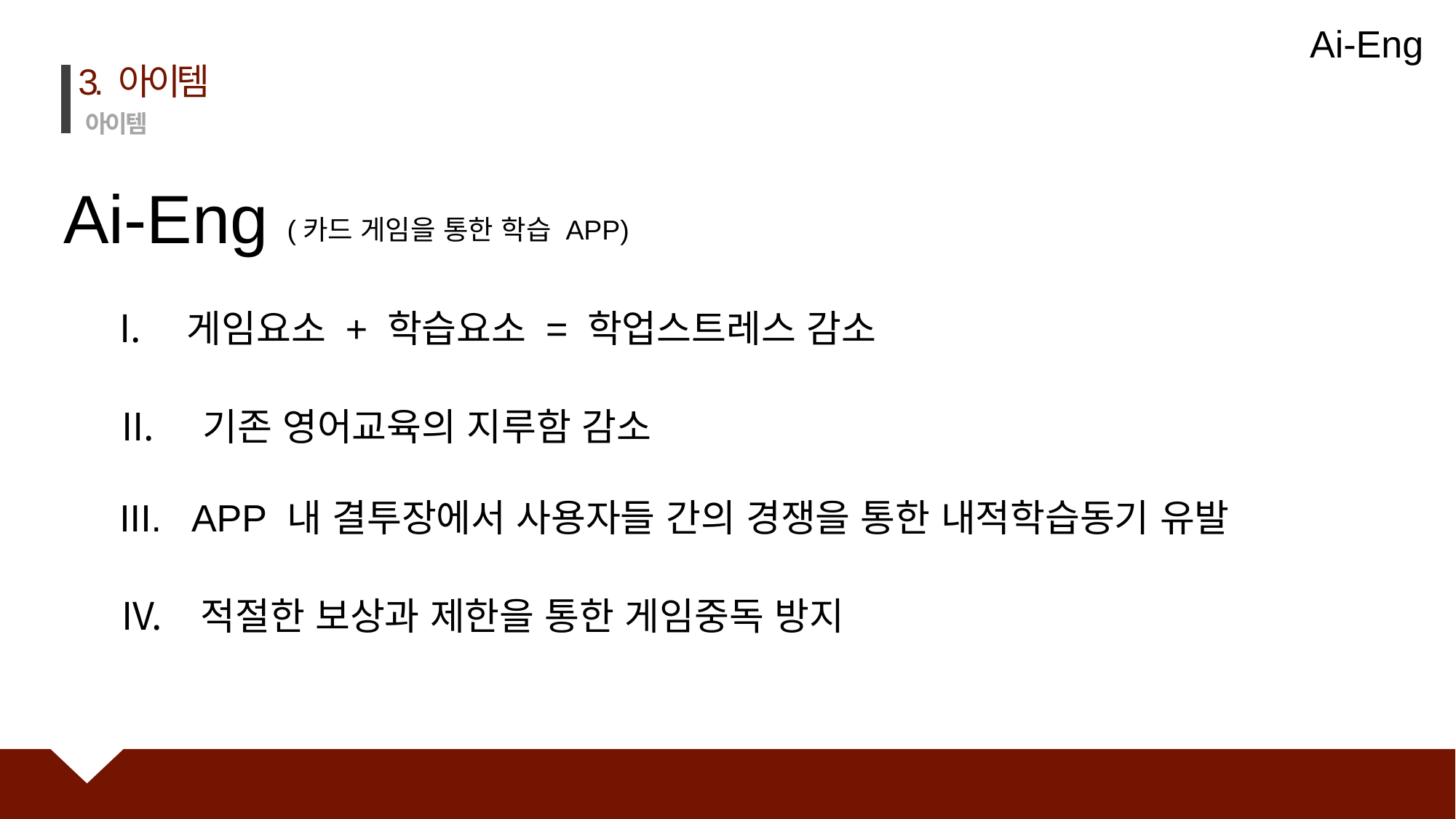

Ai-Eng
3. 아이템
아이템
Ai-Eng
(카드 게임을 통한 학습 APP)
 게임요소 + 학습요소 = 학업스트레스 감소
 기존 영어교육의 지루함 감소
 APP 내 결투장에서 사용자들 간의 경쟁을 통한 내적학습동기 유발
 적절한 보상과 제한을 통한 게임중독 방지